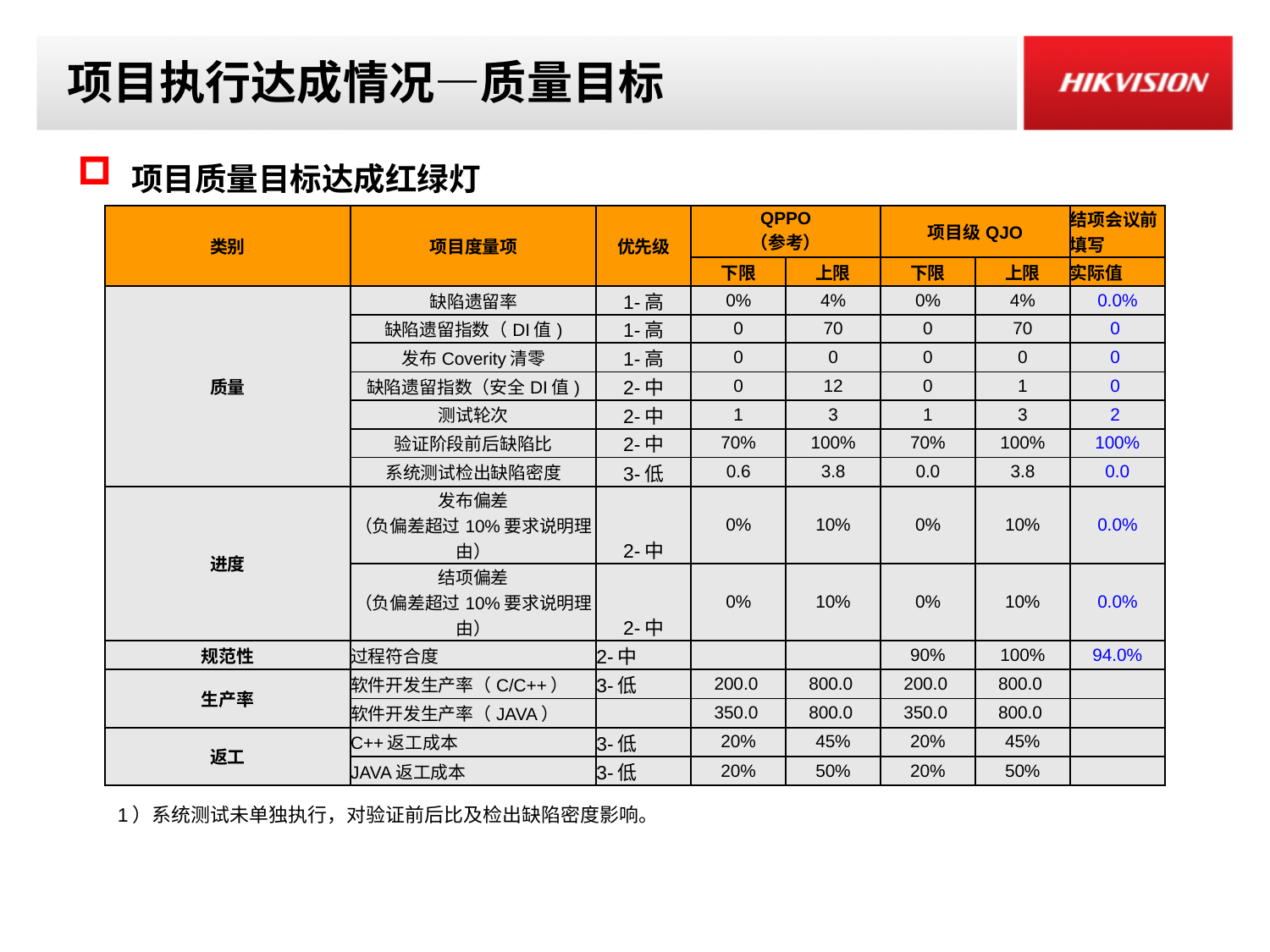

# 项目执行达成情况—质量目标
 项目质量目标达成红绿灯
| 类别 | 项目度量项 | 优先级 | QPPO （参考） |  | 项目级QJO |  | 结项会议前填写 |
| --- | --- | --- | --- | --- | --- | --- | --- |
|  |  |  | 下限 | 上限 | 下限 | 上限 | 实际值 |
| 质量 | 缺陷遗留率 | 1-高 | 0% | 4% | 0% | 4% | 0.0% |
|  | 缺陷遗留指数（DI值) | 1-高 | 0 | 70 | 0 | 70 | 0 |
|  | 发布Coverity清零 | 1-高 | 0 | 0 | 0 | 0 | 0 |
|  | 缺陷遗留指数（安全DI值) | 2-中 | 0 | 12 | 0 | 1 | 0 |
|  | 测试轮次 | 2-中 | 1 | 3 | 1 | 3 | 2 |
|  | 验证阶段前后缺陷比 | 2-中 | 70% | 100% | 70% | 100% | 100% |
|  | 系统测试检出缺陷密度 | 3-低 | 0.6 | 3.8 | 0.0 | 3.8 | 0.0 |
| 进度 | 发布偏差 （负偏差超过10%要求说明理由） | 2-中 | 0% | 10% | 0% | 10% | 0.0% |
|  | 结项偏差 （负偏差超过10%要求说明理由） | 2-中 | 0% | 10% | 0% | 10% | 0.0% |
| 规范性 | 过程符合度 | 2-中 |  |  | 90% | 100% | 94.0% |
| 生产率 | 软件开发生产率（C/C++） | 3-低 | 200.0 | 800.0 | 200.0 | 800.0 |  |
|  | 软件开发生产率（JAVA） |  | 350.0 | 800.0 | 350.0 | 800.0 |  |
| 返工 | C++返工成本 | 3-低 | 20% | 45% | 20% | 45% |  |
|  | JAVA返工成本 | 3-低 | 20% | 50% | 20% | 50% |  |
1）系统测试未单独执行，对验证前后比及检出缺陷密度影响。